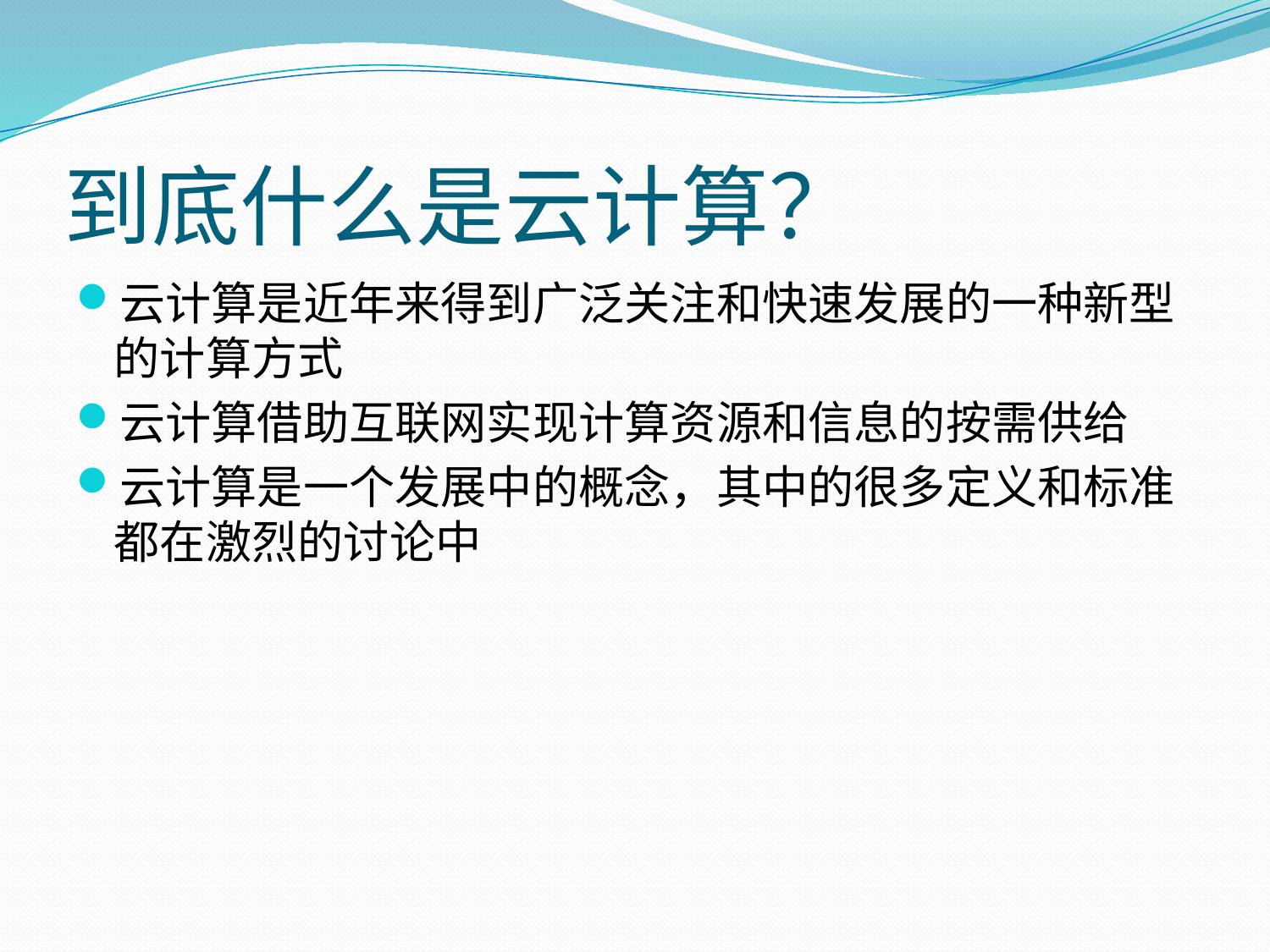

# 到底什么是云计算？
云计算是近年来得到广泛关注和快速发展的一种新型的计算方式
云计算借助互联网实现计算资源和信息的按需供给
云计算是一个发展中的概念，其中的很多定义和标准都在激烈的讨论中